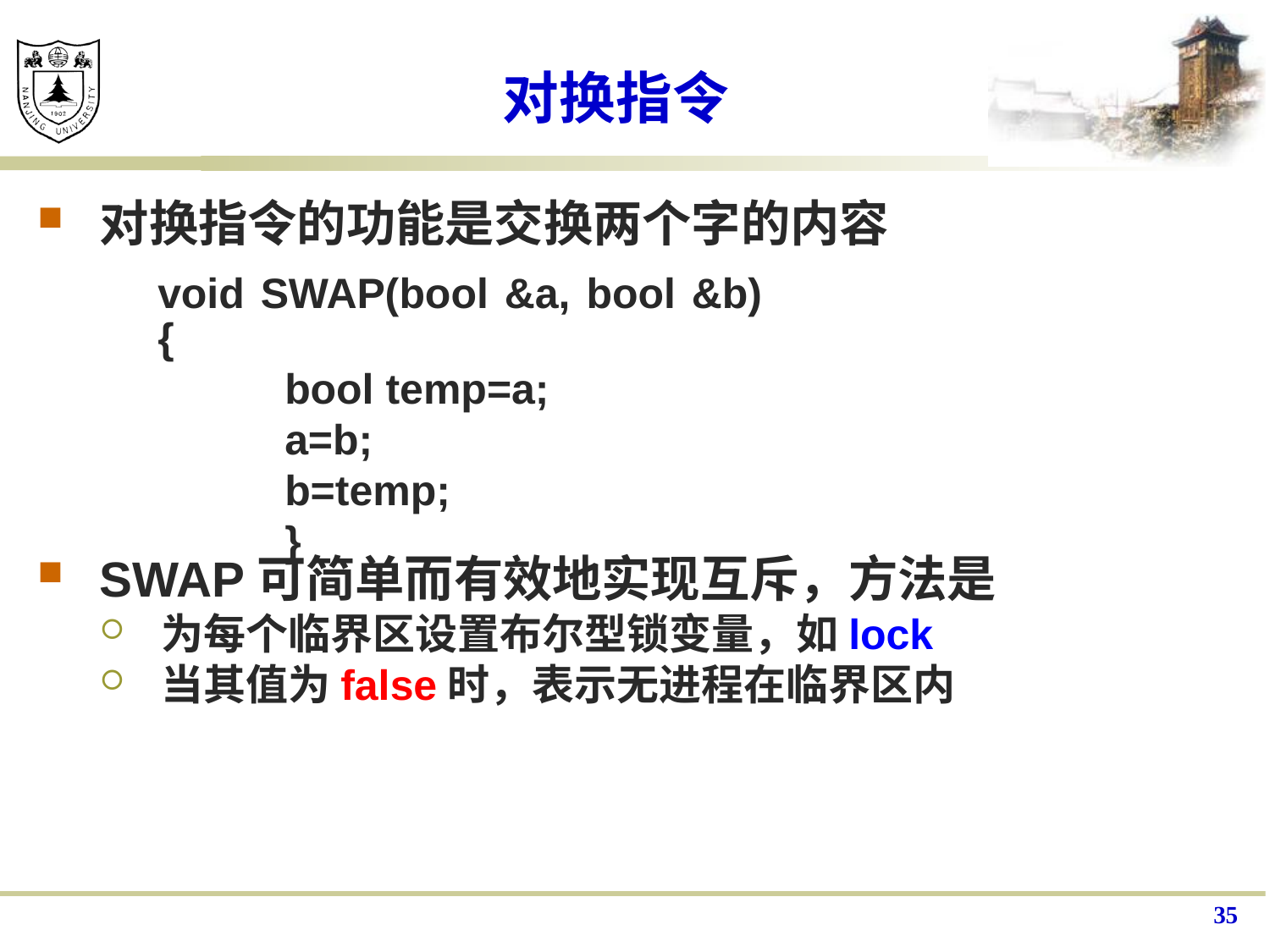

# 对换指令
对换指令的功能是交换两个字的内容

SWAP可简单而有效地实现互斥，方法是
为每个临界区设置布尔型锁变量，如lock
当其值为false时，表示无进程在临界区内

void SWAP(bool &a, bool &b) {
	bool temp=a;
	a=b;
	b=temp;
	}

35